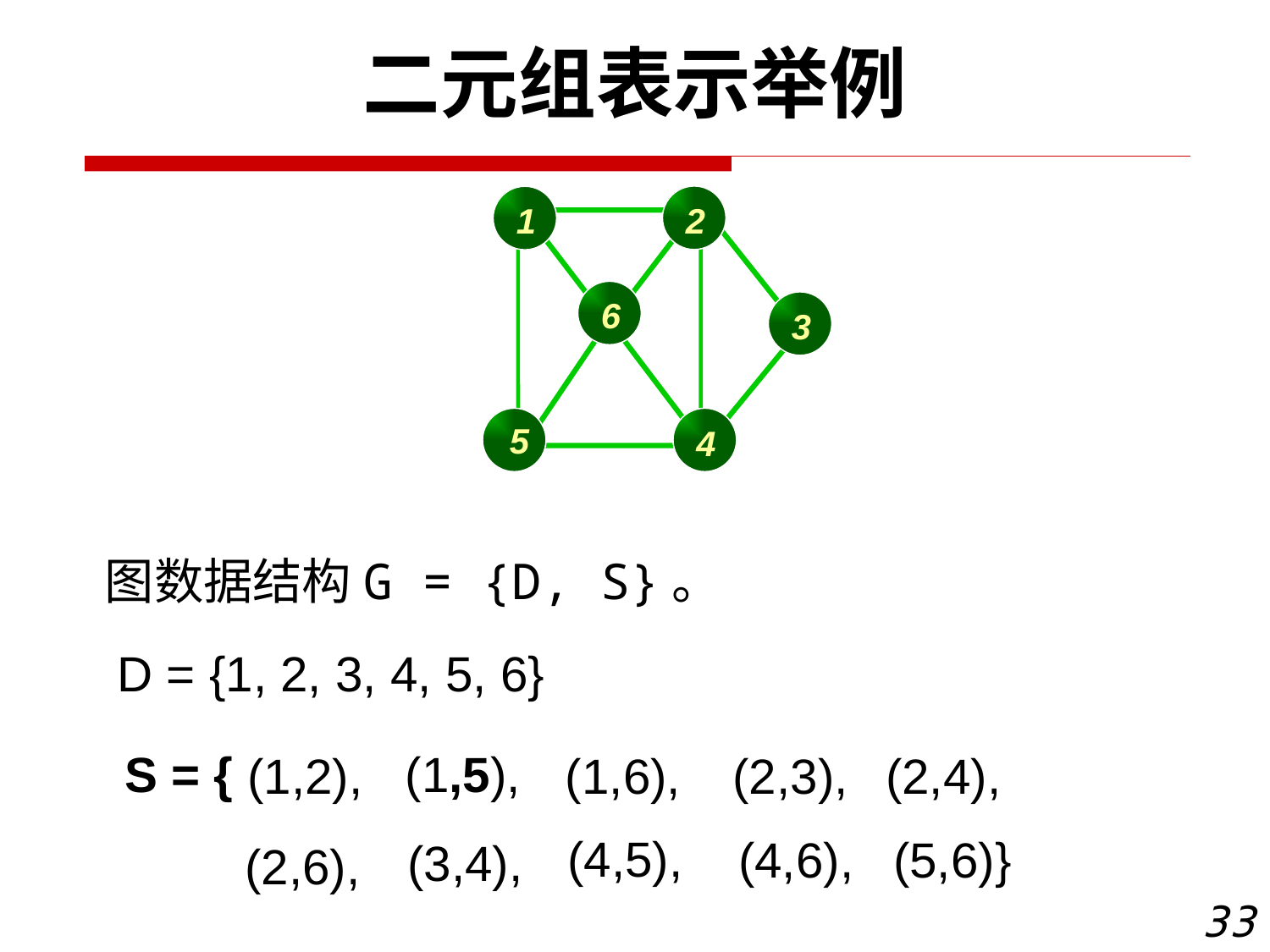

二元组表示举例

2

1

6

3

5

4

图数据结构G = {D, S}。
D = {1, 2, 3, 4, 5, 6}
S = {
(1,5),
(1,6),
(2,3),
(2,4),
(1,2),
(4,5),
(4,6),
(5,6)}
(3,4),
(2,6),
33